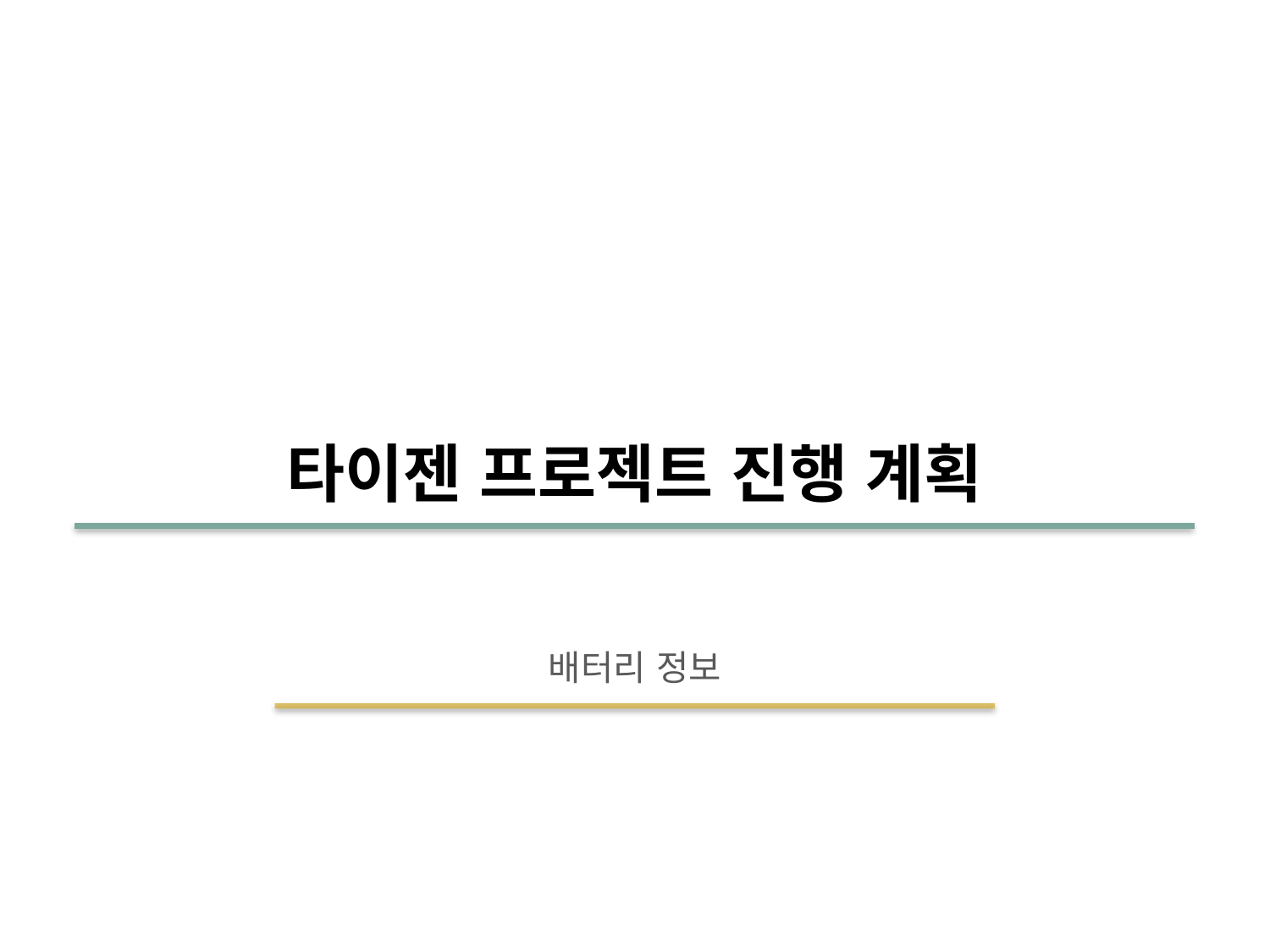

# 타이젠 프로젝트 진행 계획
배터리 정보